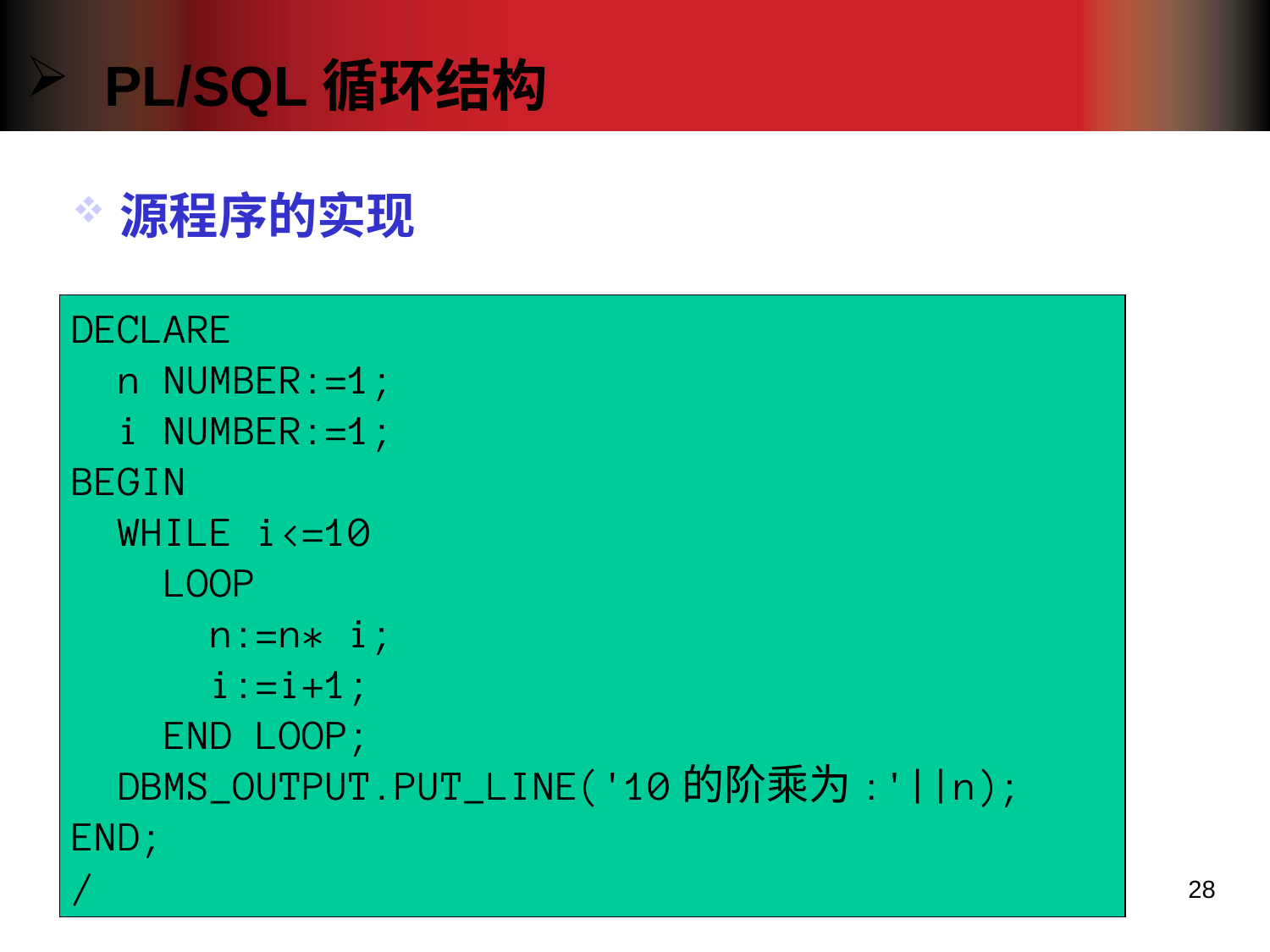

# PL/SQL循环结构
源程序的实现

DECLARE
  n NUMBER:=1;
  i NUMBER:=1;
BEGIN
  WHILE i<=10
    LOOP
      n:=n* i;
      i:=i+1;
    END LOOP;
  DBMS_OUTPUT.PUT_LINE('10的阶乘为:'||n);
END;
/
28